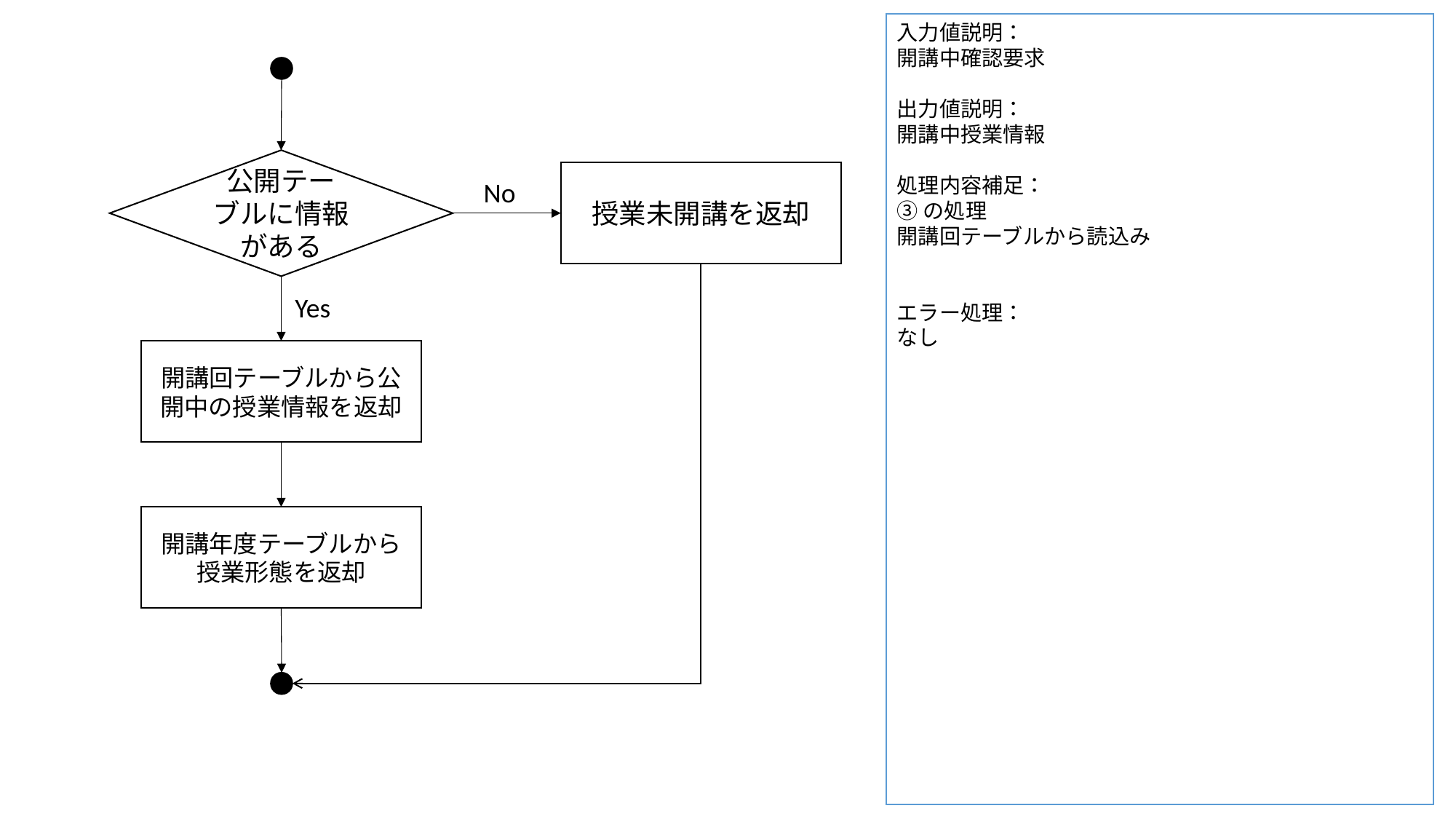

入力値説明：
開講中確認要求

出力値説明：
開講中授業情報

処理内容補足：
③の処理
開講回テーブルから読込み

エラー処理：
なし

公開テー
ブルに情報がある
授業未開講を返却
No
Yes
開講回テーブルから公開中の授業情報を返却
開講年度テーブルから
授業形態を返却